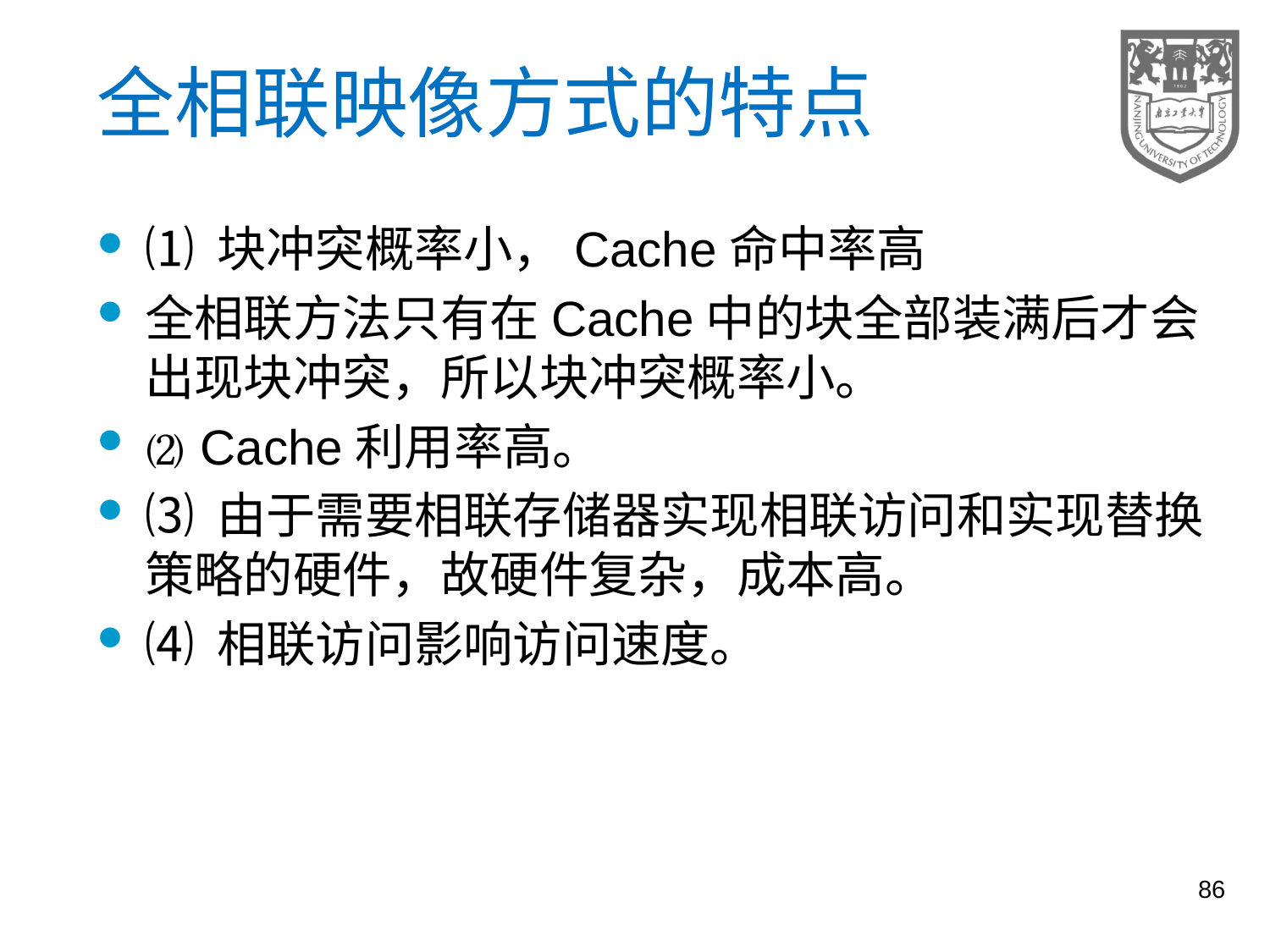

# 全相联映像方式的特点
⑴ 块冲突概率小，Cache命中率高
全相联方法只有在Cache中的块全部装满后才会出现块冲突，所以块冲突概率小。
⑵ Cache利用率高。
⑶ 由于需要相联存储器实现相联访问和实现替换策略的硬件，故硬件复杂，成本高。
⑷ 相联访问影响访问速度。
86